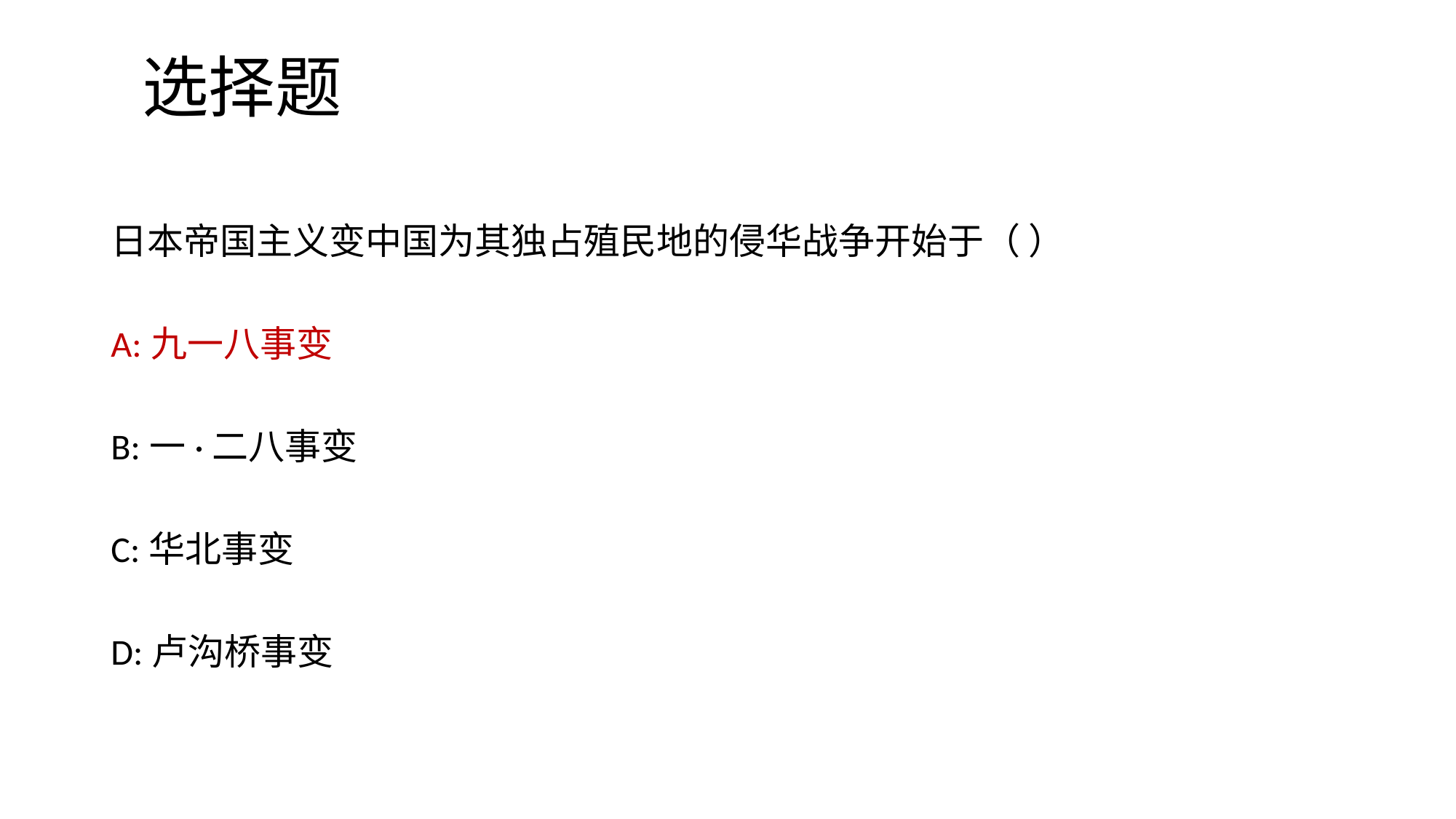

# 选择题
日本帝国主义变中国为其独占殖民地的侵华战争开始于（ ）
A:九一八事变
B:一·二八事变
C:华北事变
D:卢沟桥事变